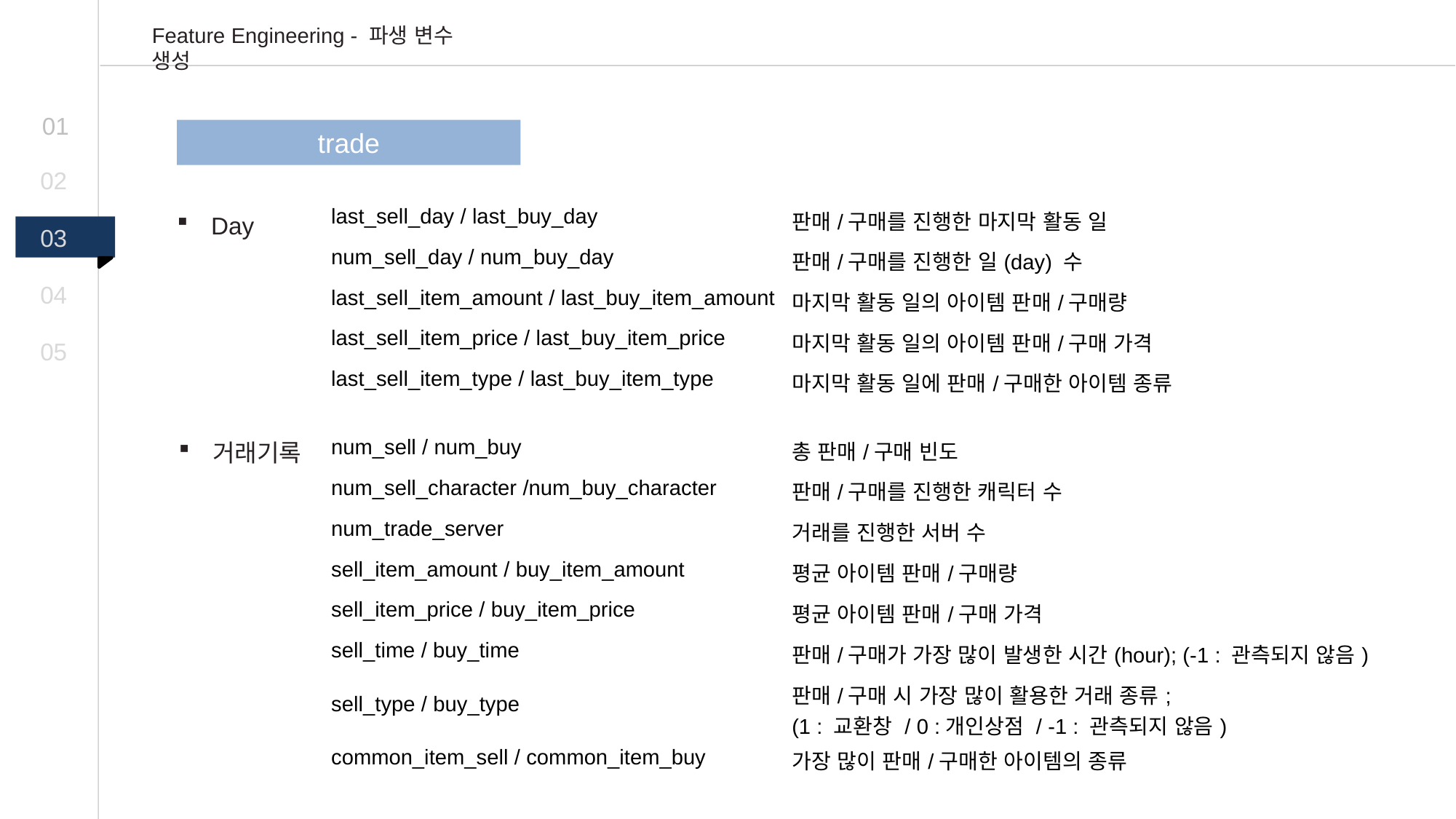

Feature Engineering - 파생 변수 생성
01
trade
02
| last\_sell\_day / last\_buy\_day | 판매/구매를 진행한 마지막 활동 일 |
| --- | --- |
| num\_sell\_day / num\_buy\_day | 판매/구매를 진행한 일(day) 수 |
| last\_sell\_item\_amount / last\_buy\_item\_amount | 마지막 활동 일의 아이템 판매/구매량 |
| last\_sell\_item\_price / last\_buy\_item\_price | 마지막 활동 일의 아이템 판매/구매 가격 |
| last\_sell\_item\_type / last\_buy\_item\_type | 마지막 활동 일에 판매/구매한 아이템 종류 |
Day

03

04
05
| num\_sell / num\_buy | 총 판매/구매 빈도 |
| --- | --- |
| num\_sell\_character /num\_buy\_character | 판매/구매를 진행한 캐릭터 수 |
| num\_trade\_server | 거래를 진행한 서버 수 |
| sell\_item\_amount / buy\_item\_amount | 평균 아이템 판매/구매량 |
| sell\_item\_price / buy\_item\_price | 평균 아이템 판매/구매 가격 |
| sell\_time / buy\_time | 판매/구매가 가장 많이 발생한 시간(hour); (-1 : 관측되지 않음) |
| sell\_type / buy\_type | 판매/구매 시 가장 많이 활용한 거래 종류; (1 : 교환창 / 0 :개인상점 / -1 : 관측되지 않음) |
| common\_item\_sell / common\_item\_buy | 가장 많이 판매/구매한 아이템의 종류 |
거래기록